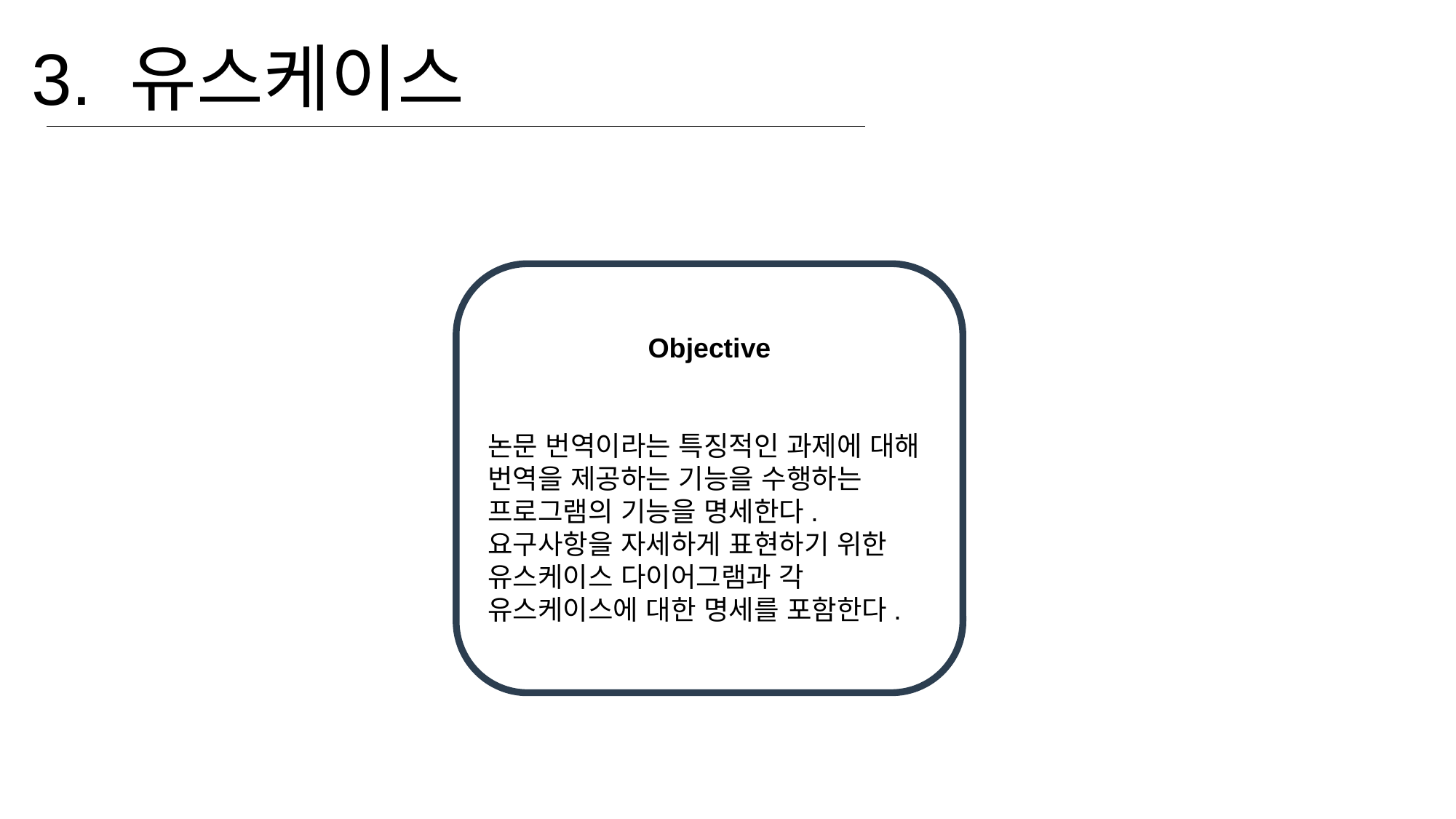

3. 유스케이스
Objective

논문 번역이라는 특징적인 과제에 대해 번역을 제공하는 기능을 수행하는 프로그램의 기능을 명세한다. 요구사항을 자세하게 표현하기 위한 유스케이스 다이어그램과 각 유스케이스에 대한 명세를 포함한다.